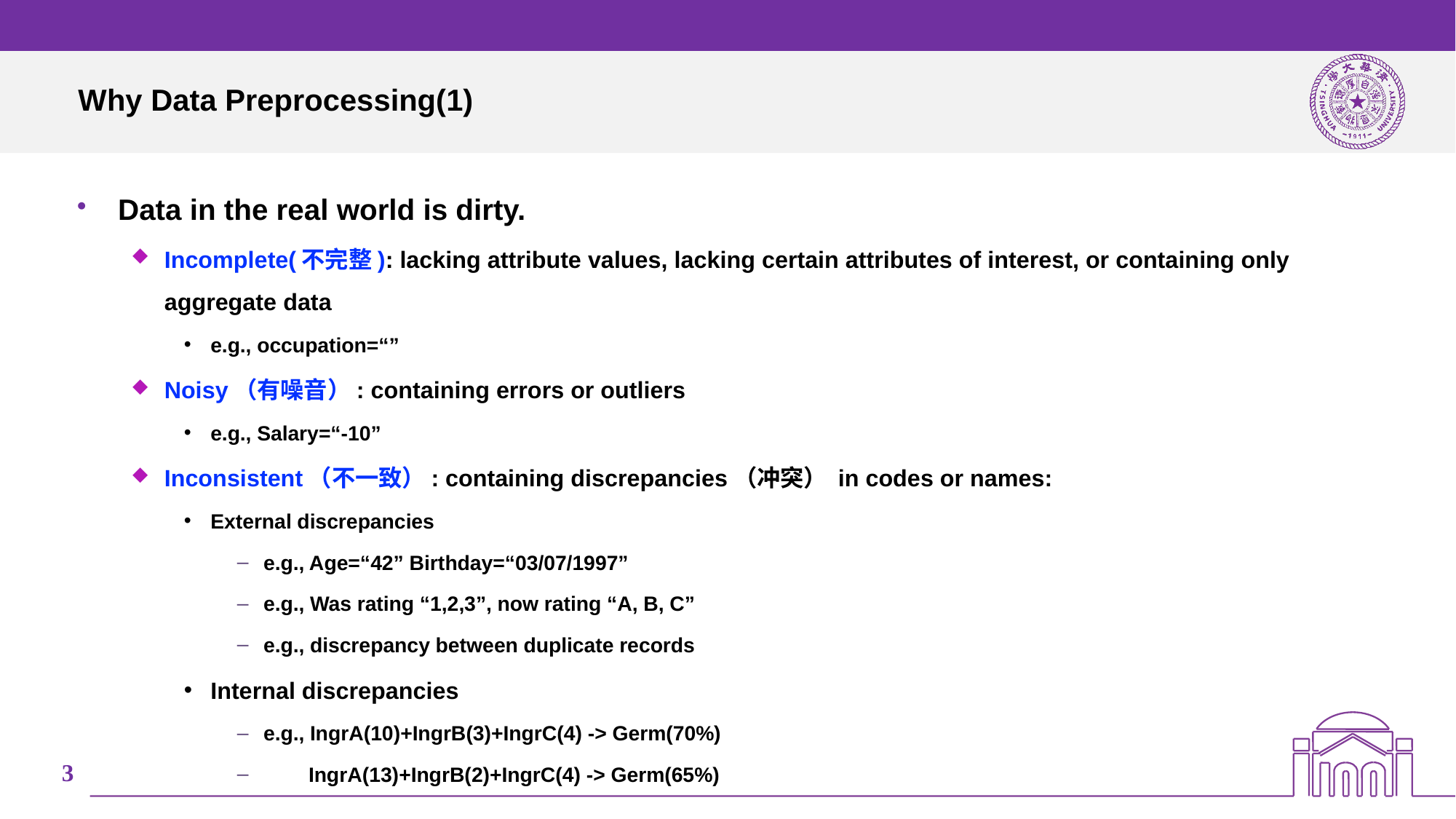

# Why Data Preprocessing(1)
Data in the real world is dirty.
Incomplete(不完整): lacking attribute values, lacking certain attributes of interest, or containing only aggregate data
e.g., occupation=“”
Noisy（有噪音）: containing errors or outliers
e.g., Salary=“-10”
Inconsistent（不一致）: containing discrepancies（冲突） in codes or names:
External discrepancies
e.g., Age=“42” Birthday=“03/07/1997”
e.g., Was rating “1,2,3”, now rating “A, B, C”
e.g., discrepancy between duplicate records
Internal discrepancies
e.g., IngrA(10)+IngrB(3)+IngrC(4) -> Germ(70%)
        IngrA(13)+IngrB(2)+IngrC(4) -> Germ(65%)